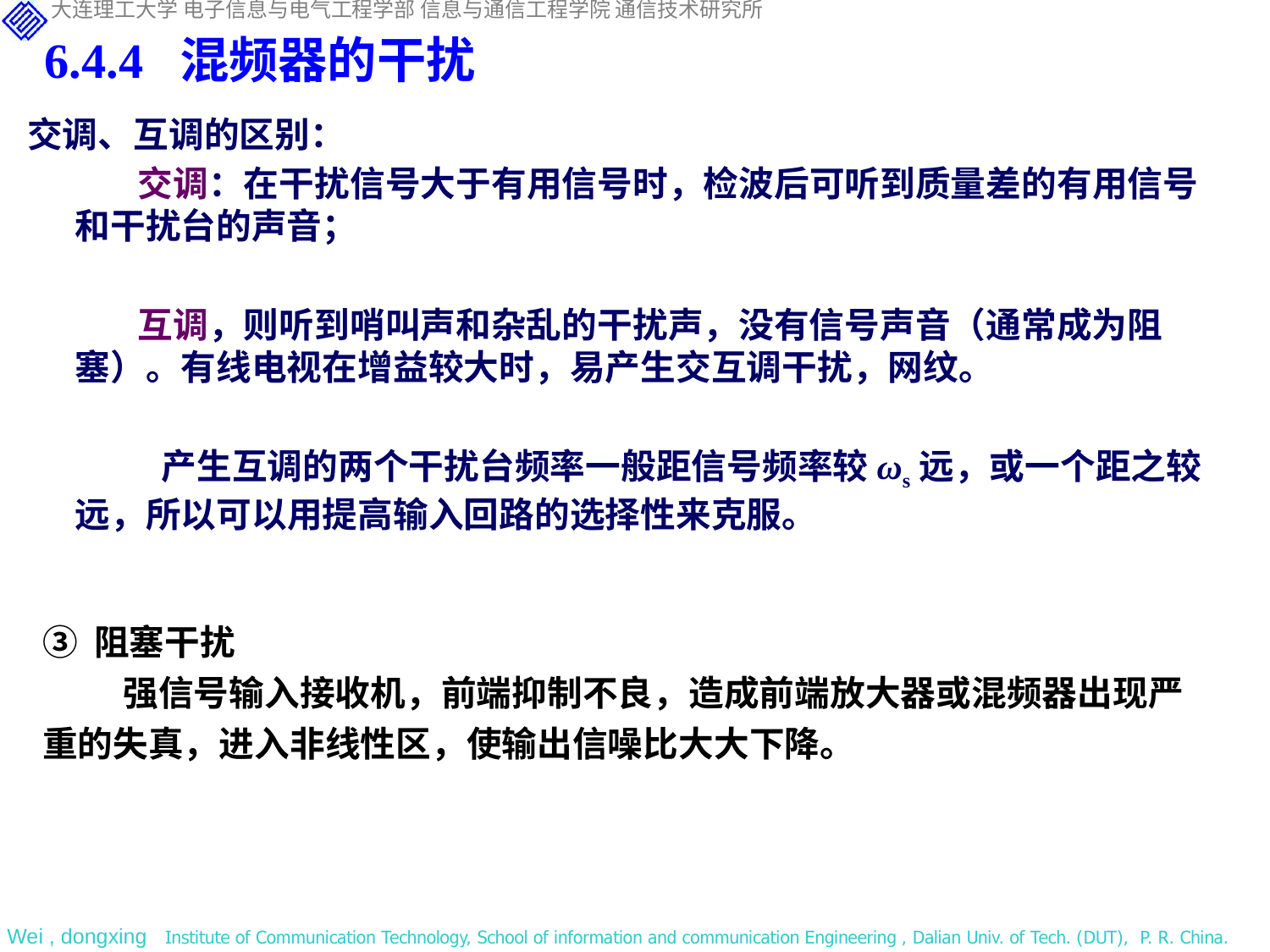

6.4.4  混频器的干扰
交调、互调的区别：
交调：在干扰信号大于有用信号时，检波后可听到质量差的有用信号和干扰台的声音；

互调，则听到哨叫声和杂乱的干扰声，没有信号声音（通常成为阻塞）。有线电视在增益较大时，易产生交互调干扰，网纹。

产生互调的两个干扰台频率一般距信号频率较ωs远，或一个距之较远，所以可以用提高输入回路的选择性来克服。
③ 阻塞干扰
         强信号输入接收机，前端抑制不良，造成前端放大器或混频器出现严重的失真，进入非线性区，使输出信噪比大大下降。